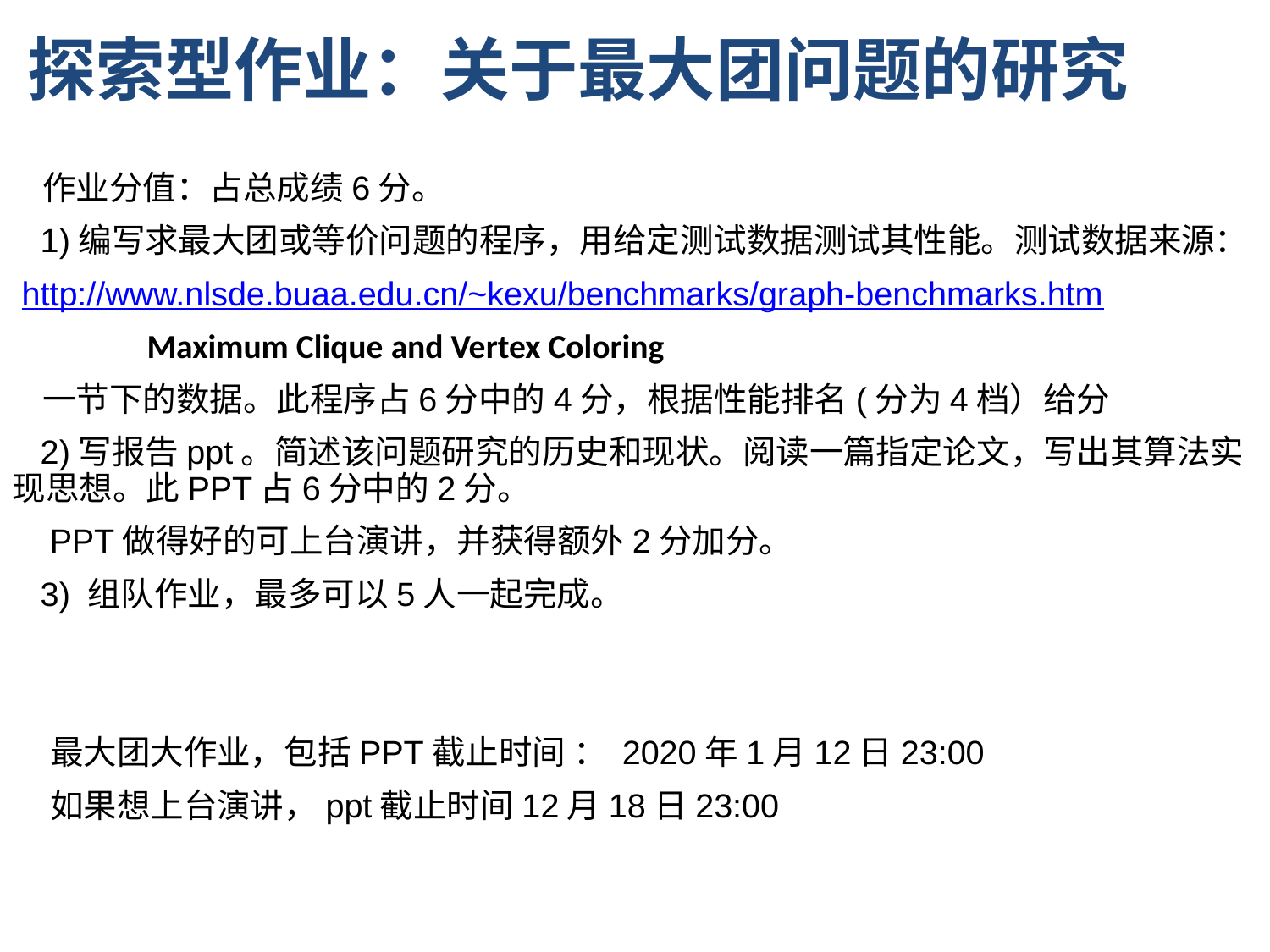

探索型作业：关于最大团问题的研究

   作业分值：占总成绩6分。
   1)编写求最大团或等价问题的程序，用给定测试数据测试其性能。测试数据来源：
 http://www.nlsde.buaa.edu.cn/~kexu/benchmarks/graph-benchmarks.htm
	 Maximum Clique and Vertex Coloring
   一节下的数据。此程序占6分中的4分，根据性能排名(分为4档）给分
   2)写报告ppt。简述该问题研究的历史和现状。阅读一篇指定论文，写出其算法实现思想。此PPT占6分中的2分。
    PPT做得好的可上台演讲，并获得额外2分加分。
   3) 组队作业，最多可以5人一起完成。

    最大团大作业，包括PPT截止时间 ： 2020年1月12日23:00
    如果想上台演讲，ppt截止时间12月18日23:00